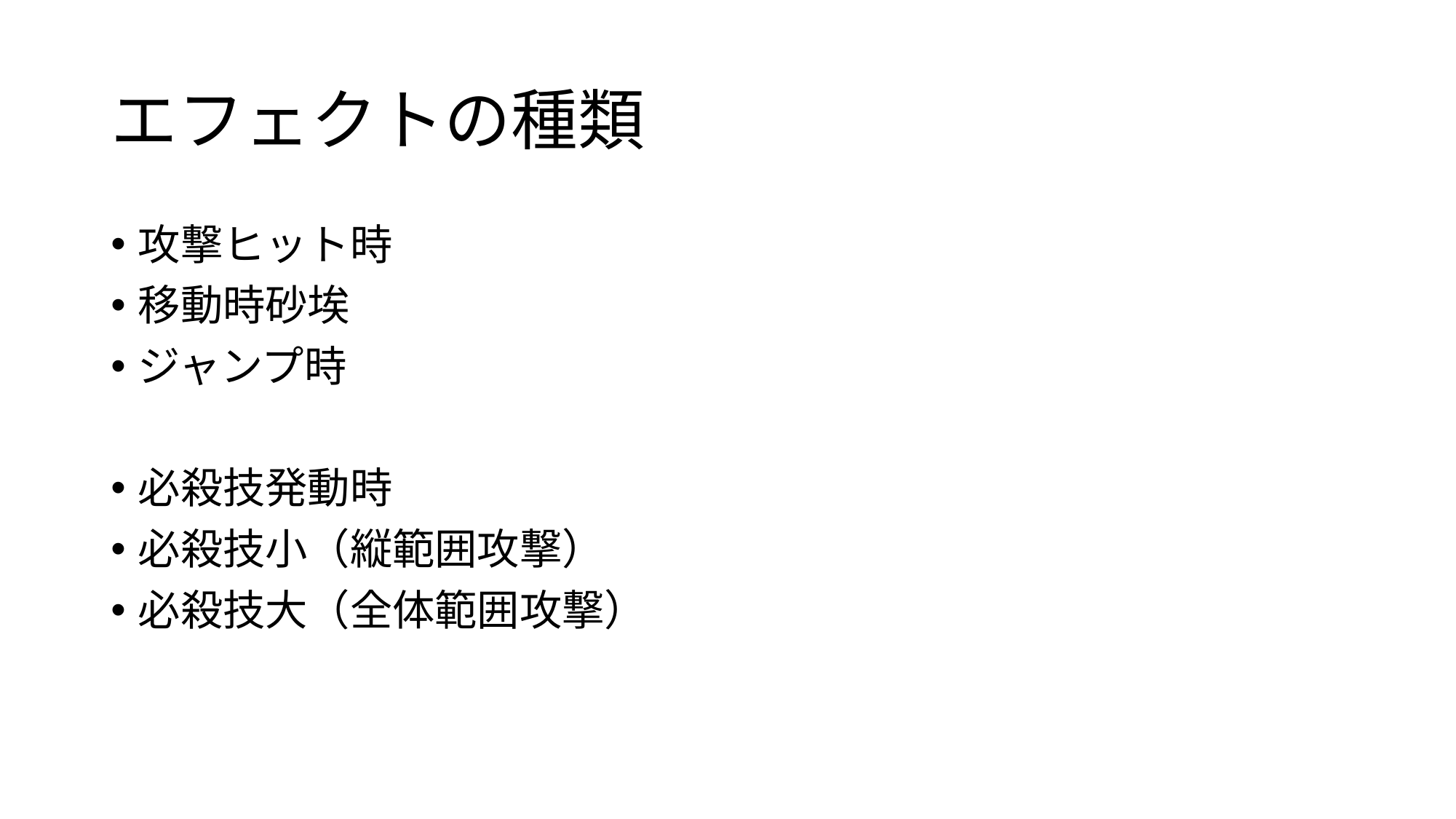

# エフェクトの種類
攻撃ヒット時
移動時砂埃
ジャンプ時

必殺技発動時
必殺技小（縦範囲攻撃）
必殺技大（全体範囲攻撃）